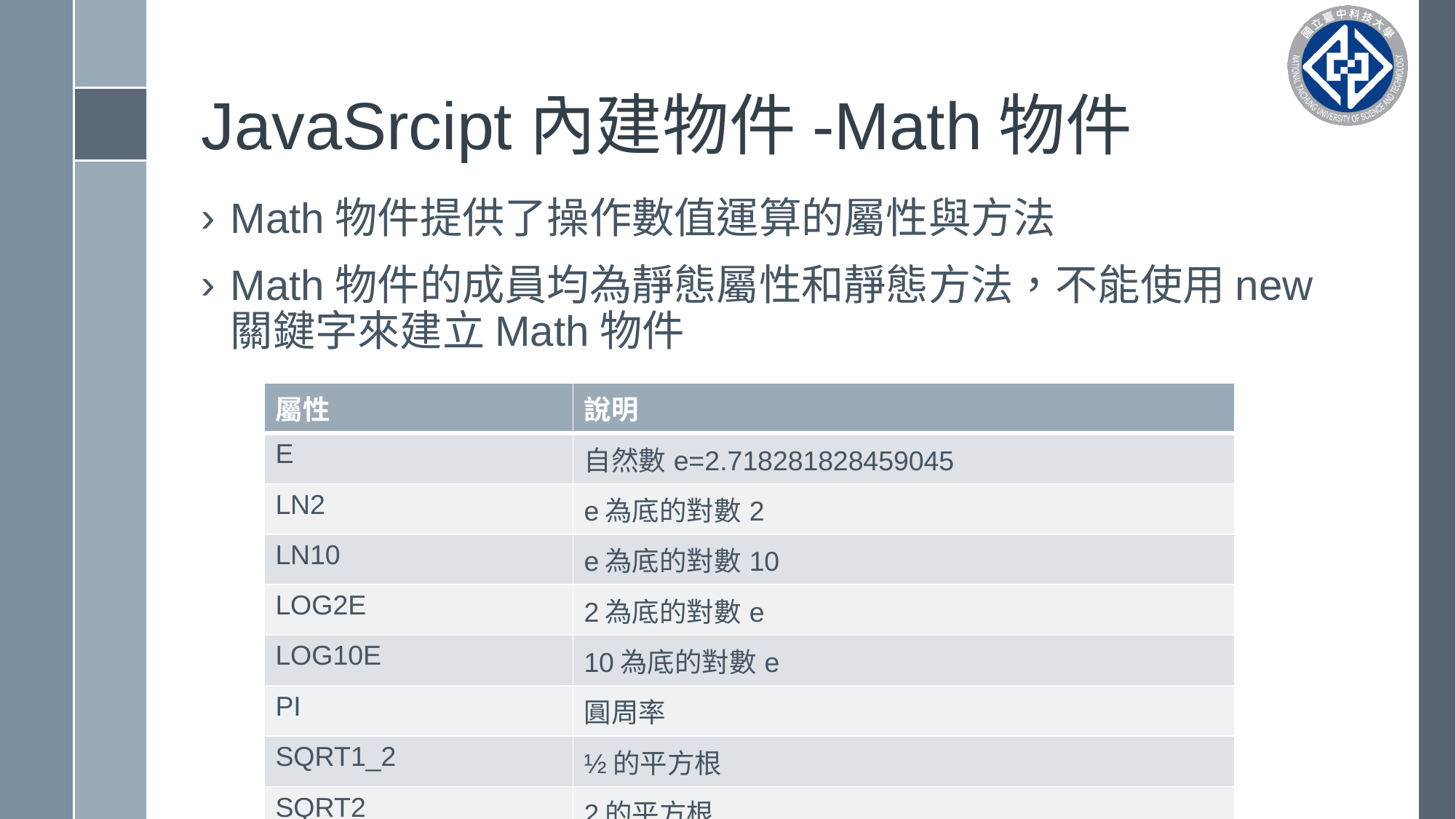

# JavaSrcipt內建物件-Math物件
Math物件提供了操作數值運算的屬性與方法
Math物件的成員均為靜態屬性和靜態方法，不能使用new關鍵字來建立Math物件
| 屬性 | 說明 |
| --- | --- |
| E | 自然數e=2.718281828459045 |
| LN2 | e為底的對數2 |
| LN10 | e為底的對數10 |
| LOG2E | 2為底的對數e |
| LOG10E | 10為底的對數e |
| PI | 圓周率 |
| SQRT1\_2 | ½的平方根 |
| SQRT2 | 2的平方根 |